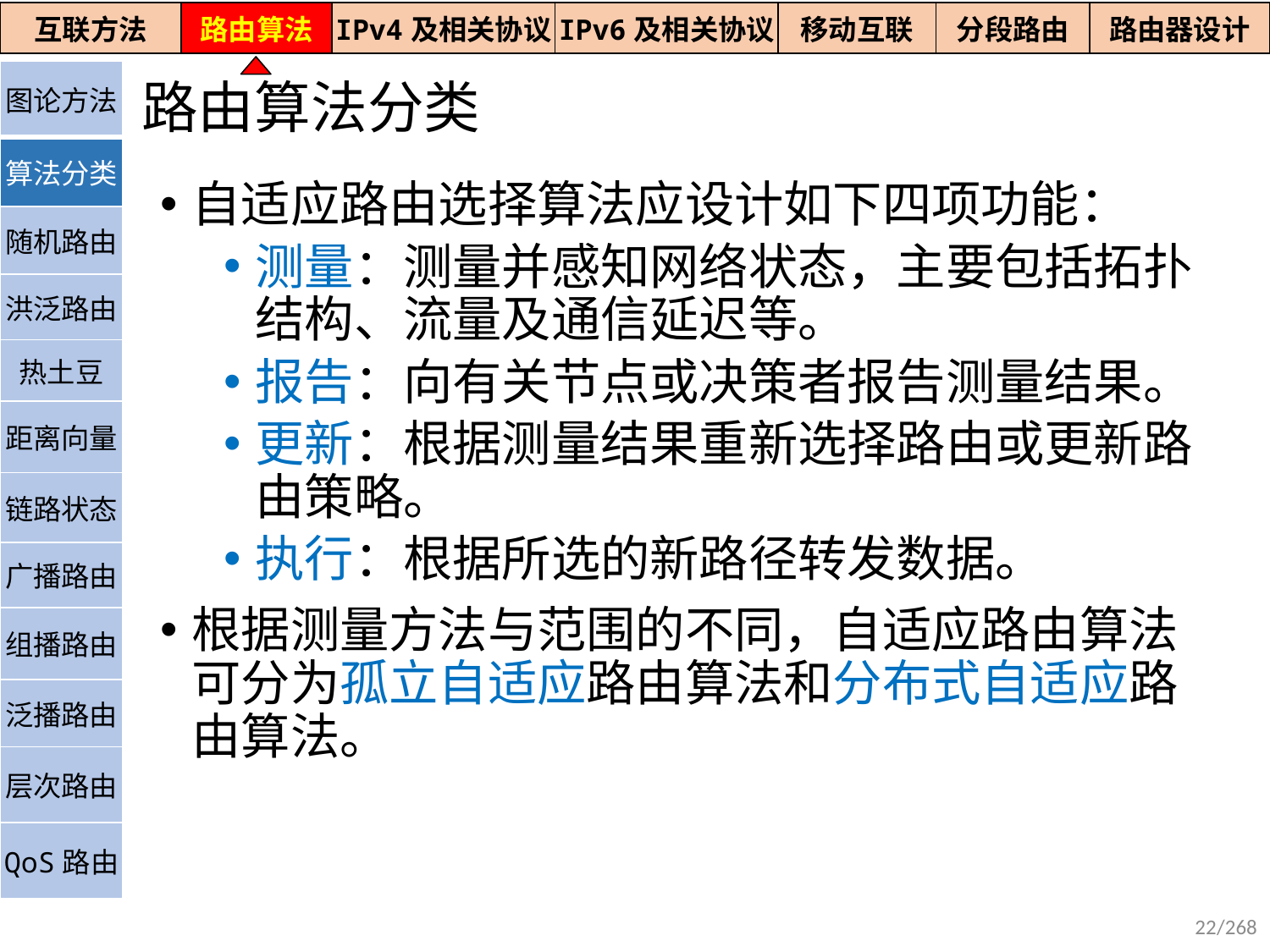

| 互联方法 | 路由算法 | IPv4及相关协议 | IPv6及相关协议 | 移动互联 | 分段路由 | 路由器设计 |
| --- | --- | --- | --- | --- | --- | --- |

路由算法分类
| 图论方法 |
| --- |
| 算法分类 |
| 随机路由 |
| 洪泛路由 |
| 热土豆 |
| 距离向量 |
| 链路状态 |
| 广播路由 |
| 组播路由 |
| 泛播路由 |
| 层次路由 |
| QoS路由 |
自适应路由选择算法应设计如下四项功能：
测量：测量并感知网络状态，主要包括拓扑结构、流量及通信延迟等。
报告：向有关节点或决策者报告测量结果。
更新：根据测量结果重新选择路由或更新路由策略。
执行：根据所选的新路径转发数据。
根据测量方法与范围的不同，自适应路由算法可分为孤立自适应路由算法和分布式自适应路由算法。

22/268